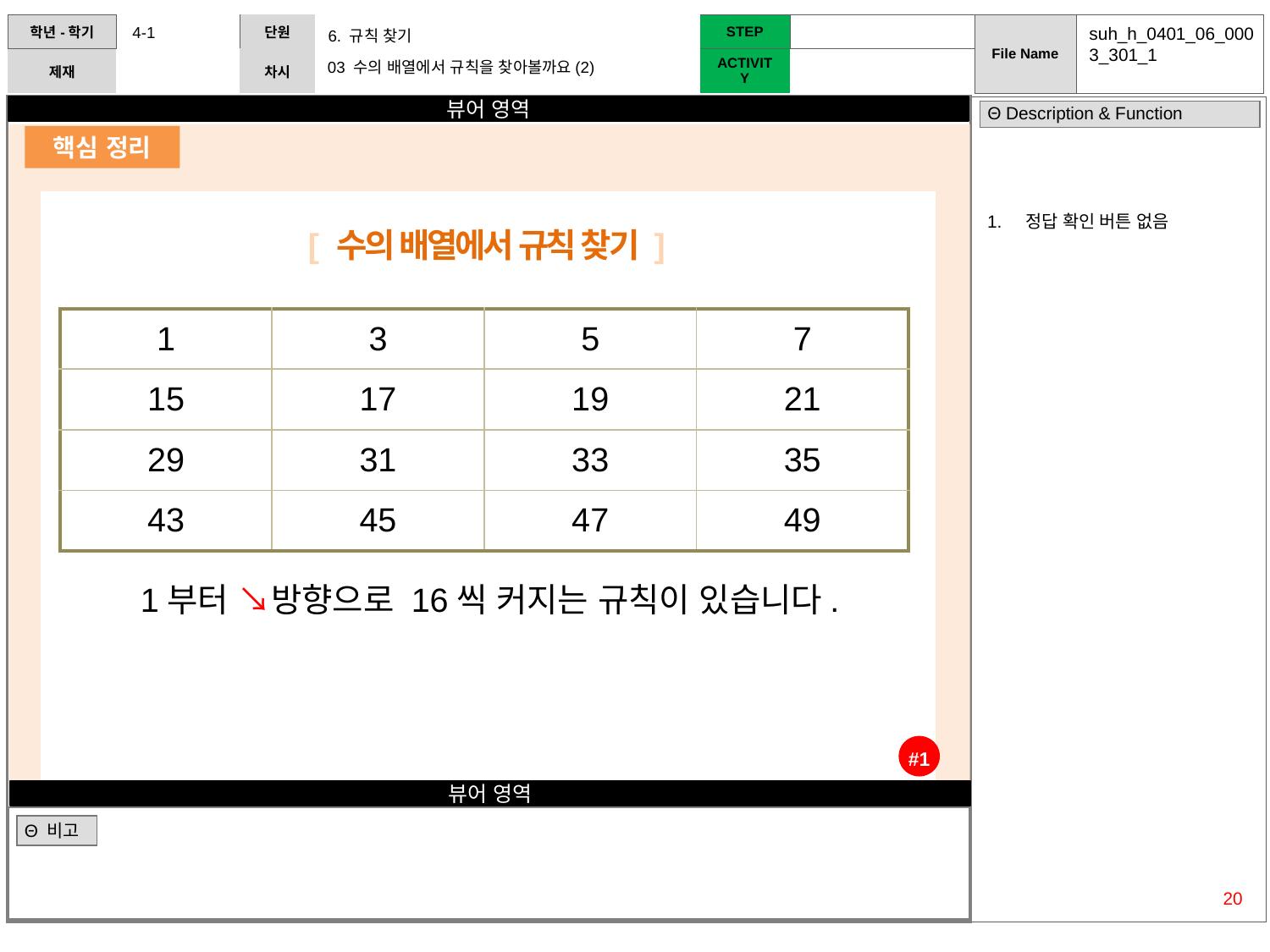

4-1
suh_h_0401_06_0003_301_1
6. 규칙 찾기
03 수의 배열에서 규칙을 찾아볼까요(2)
| Θ Description & Function |
| --- |
핵심 정리

 정답 확인 버튼 없음

[ 수의 배열에서 규칙 찾기 ]
| 1 | 3 | 5 | 7 |
| --- | --- | --- | --- |
| 15 | 17 | 19 | 21 |
| 29 | 31 | 33 | 35 |
| 43 | 45 | 47 | 49 |
1부터 ↘방향으로 16씩 커지는 규칙이 있습니다.
#1